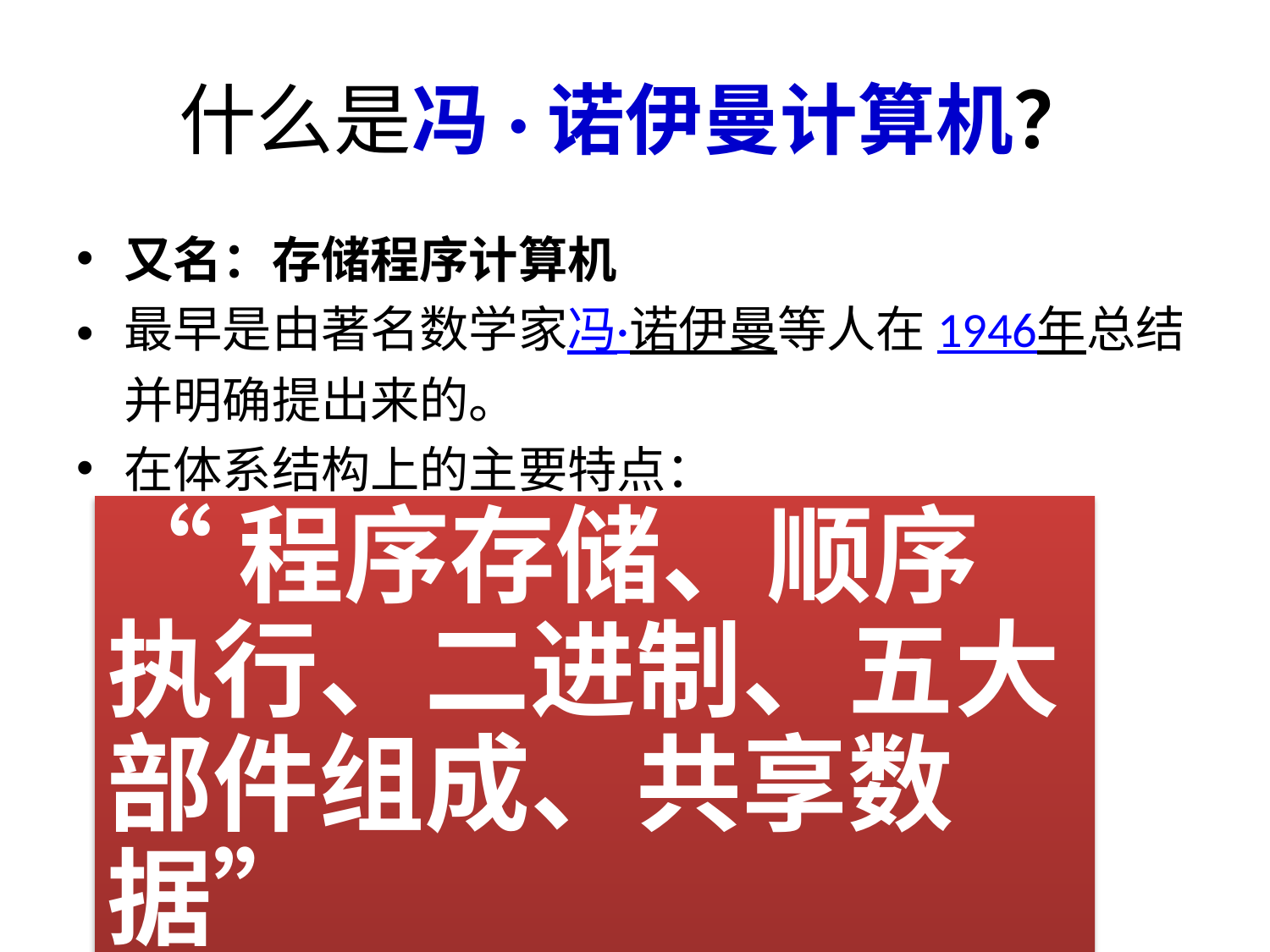

# 什么是冯·诺伊曼计算机？
又名：存储程序计算机
最早是由著名数学家冯·诺伊曼等人在1946年总结并明确提出来的。
在体系结构上的主要特点：
以运算单元为中心
采用存储程序原理
存储器是按地址访问、线性编址的空间
控制流由指令流产生
指令由操作码和地址码组成
数据以二进制编码

“程序存储、顺序执行、二进制、五大部件组成、共享数据”